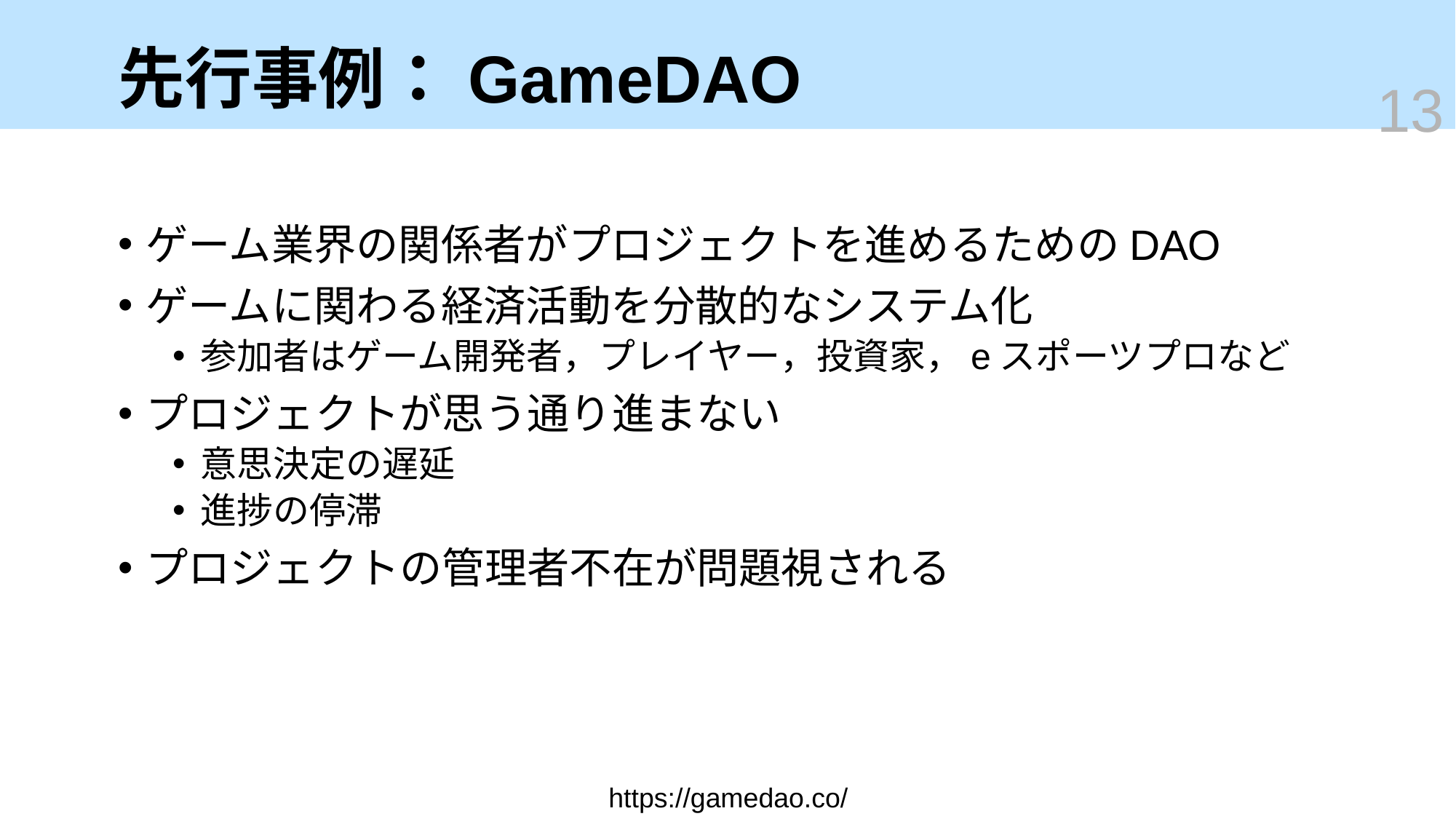

# 先行事例：GameDAO
13
ゲーム業界の関係者がプロジェクトを進めるためのDAO
ゲームに関わる経済活動を分散的なシステム化
参加者はゲーム開発者，プレイヤー，投資家，eスポーツプロなど
プロジェクトが思う通り進まない
意思決定の遅延
進捗の停滞
プロジェクトの管理者不在が問題視される
https://gamedao.co/